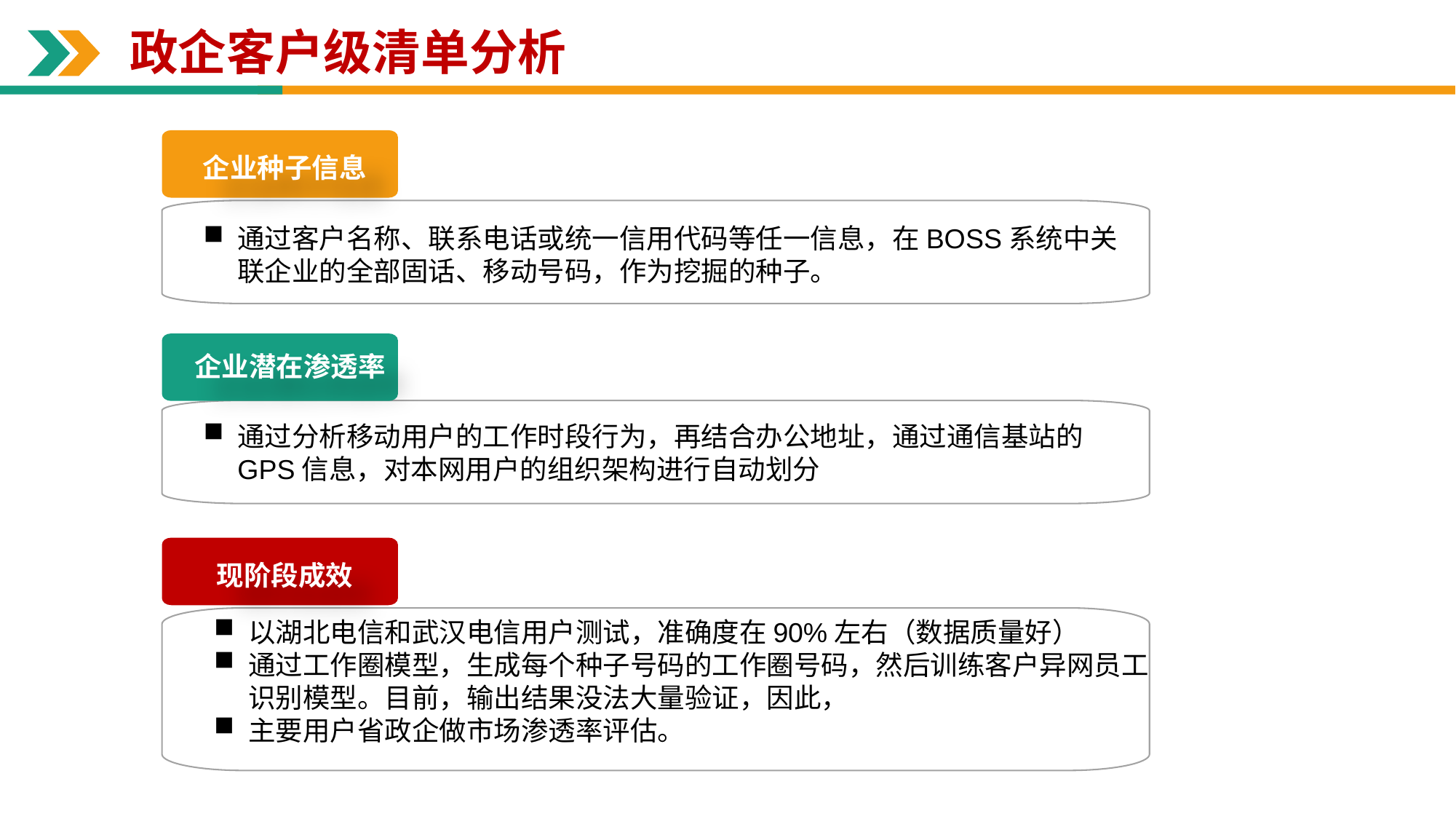

政企客户级清单分析

企业种子信息

通过客户名称、联系电话或统一信用代码等任一信息，在BOSS系统中关联企业的全部固话、移动号码，作为挖掘的种子。

企业潜在渗透率

通过分析移动用户的工作时段行为，再结合办公地址，通过通信基站的GPS信息，对本网用户的组织架构进行自动划分

现阶段成效

以湖北电信和武汉电信用户测试，准确度在90%左右（数据质量好）
通过工作圈模型，生成每个种子号码的工作圈号码，然后训练客户异网员工识别模型。目前，输出结果没法大量验证，因此，
主要用户省政企做市场渗透率评估。